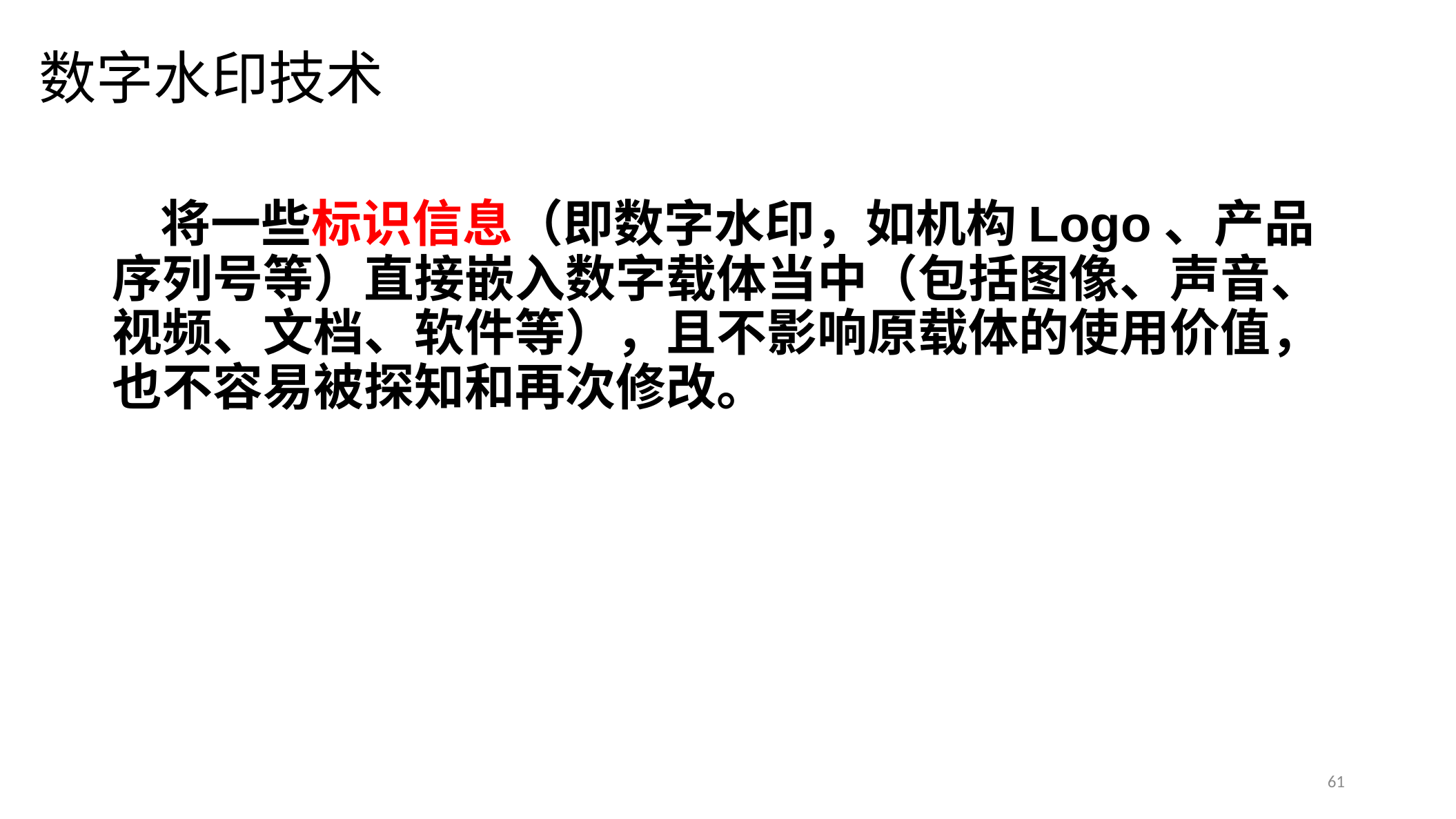

数字水印技术
     将一些标识信息（即数字水印，如机构Logo、产品序列号等）直接嵌入数字载体当中（包括图像、声音、视频、文档、软件等），且不影响原载体的使用价值，也不容易被探知和再次修改。
61